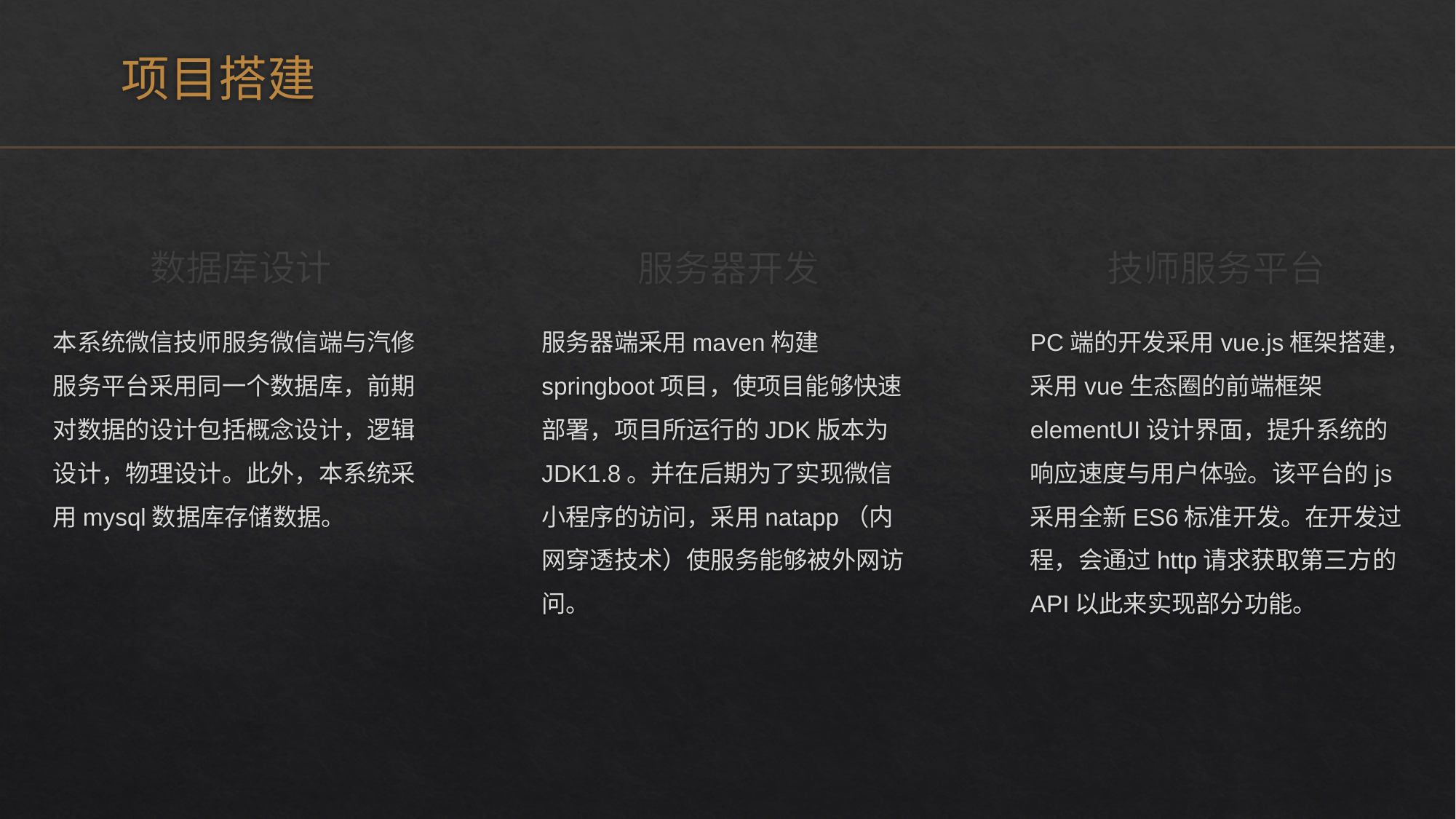

# 项目搭建

数据库设计

服务器开发
技师服务平台
本系统微信技师服务微信端与汽修服务平台采用同一个数据库，前期对数据的设计包括概念设计，逻辑设计，物理设计。此外，本系统采用mysql数据库存储数据。
服务器端采用maven构建springboot项目，使项目能够快速部署，项目所运行的JDK版本为JDK1.8。并在后期为了实现微信小程序的访问，采用natapp（内网穿透技术）使服务能够被外网访问。
PC端的开发采用vue.js框架搭建，采用vue生态圈的前端框架elementUI设计界面，提升系统的响应速度与用户体验。该平台的js采用全新ES6标准开发。在开发过程，会通过http请求获取第三方的API以此来实现部分功能。